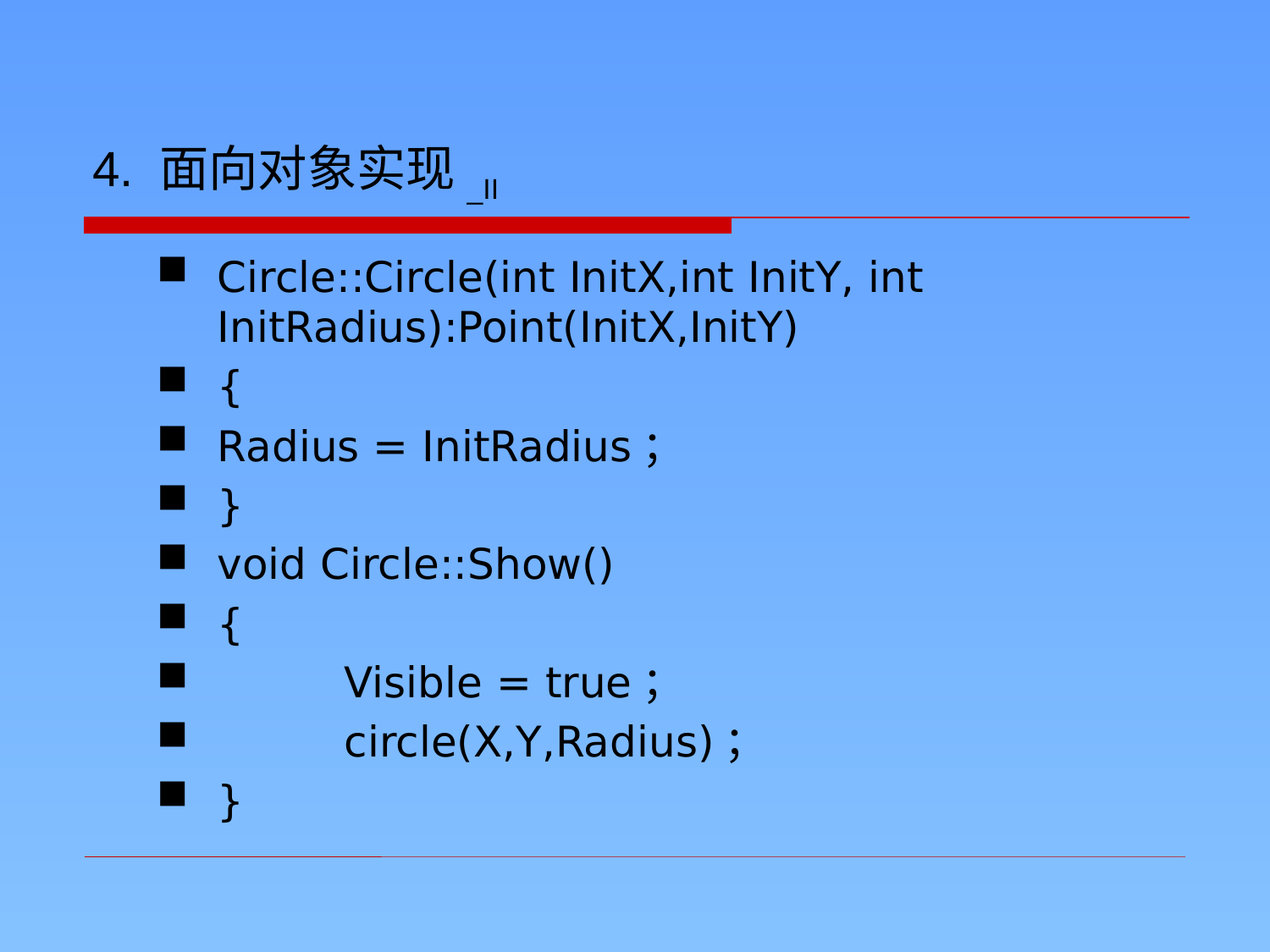

4. 面向对象实现_II
Circle::Circle(int InitX,int InitY, int InitRadius):Point(InitX,InitY)
{
Radius = InitRadius；
}
void Circle::Show()
{
	Visible = true；
	circle(X,Y,Radius)；
}